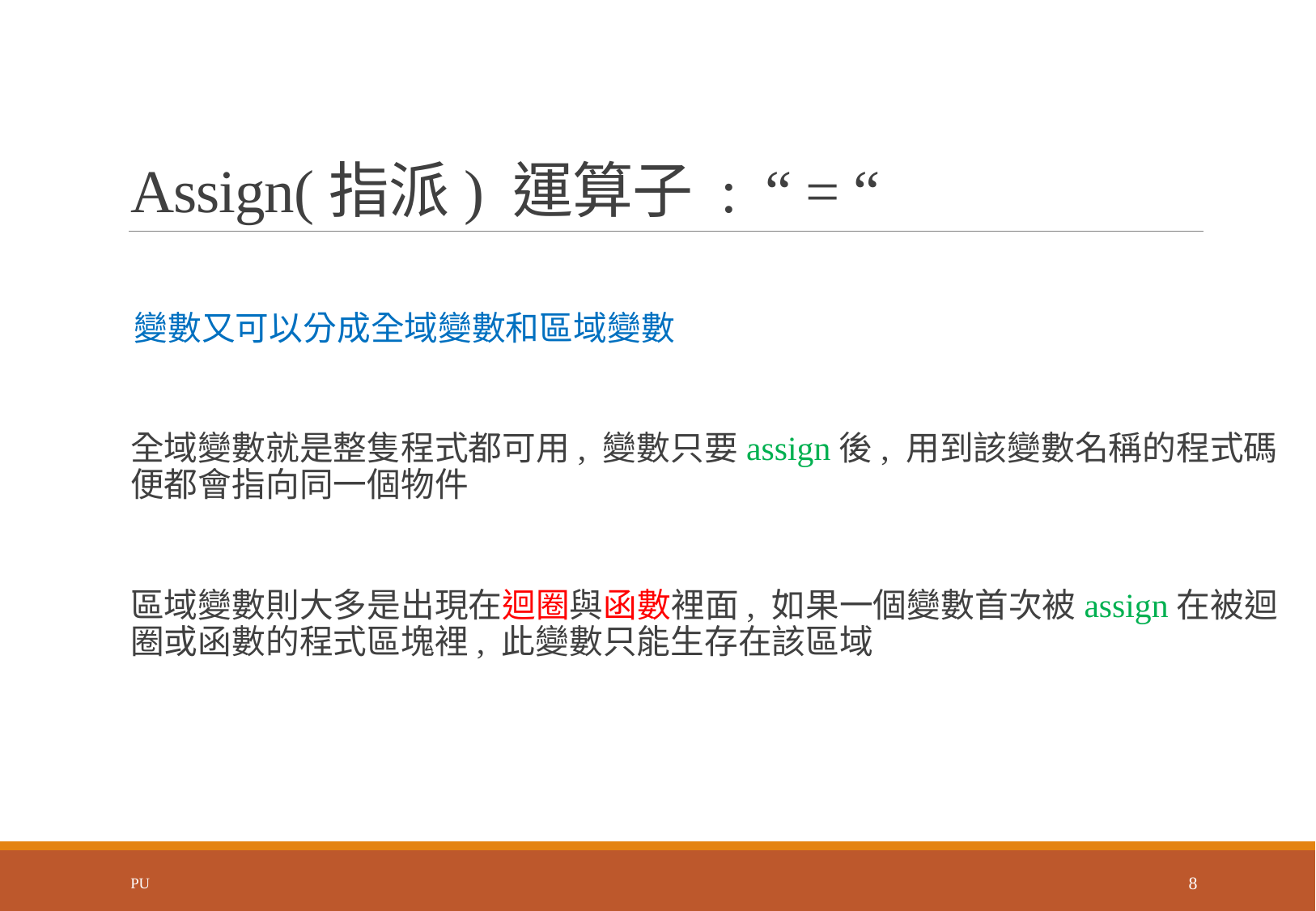

# Assign(指派) 運算子 :  “ = “

 變數又可以分成全域變數和區域變數

全域變數就是整隻程式都可用, 變數只要assign後, 用到該變數名稱的程式碼便都會指向同一個物件

區域變數則大多是出現在迴圈與函數裡面, 如果一個變數首次被assign在被迴圈或函數的程式區塊裡, 此變數只能生存在該區域
PU
8